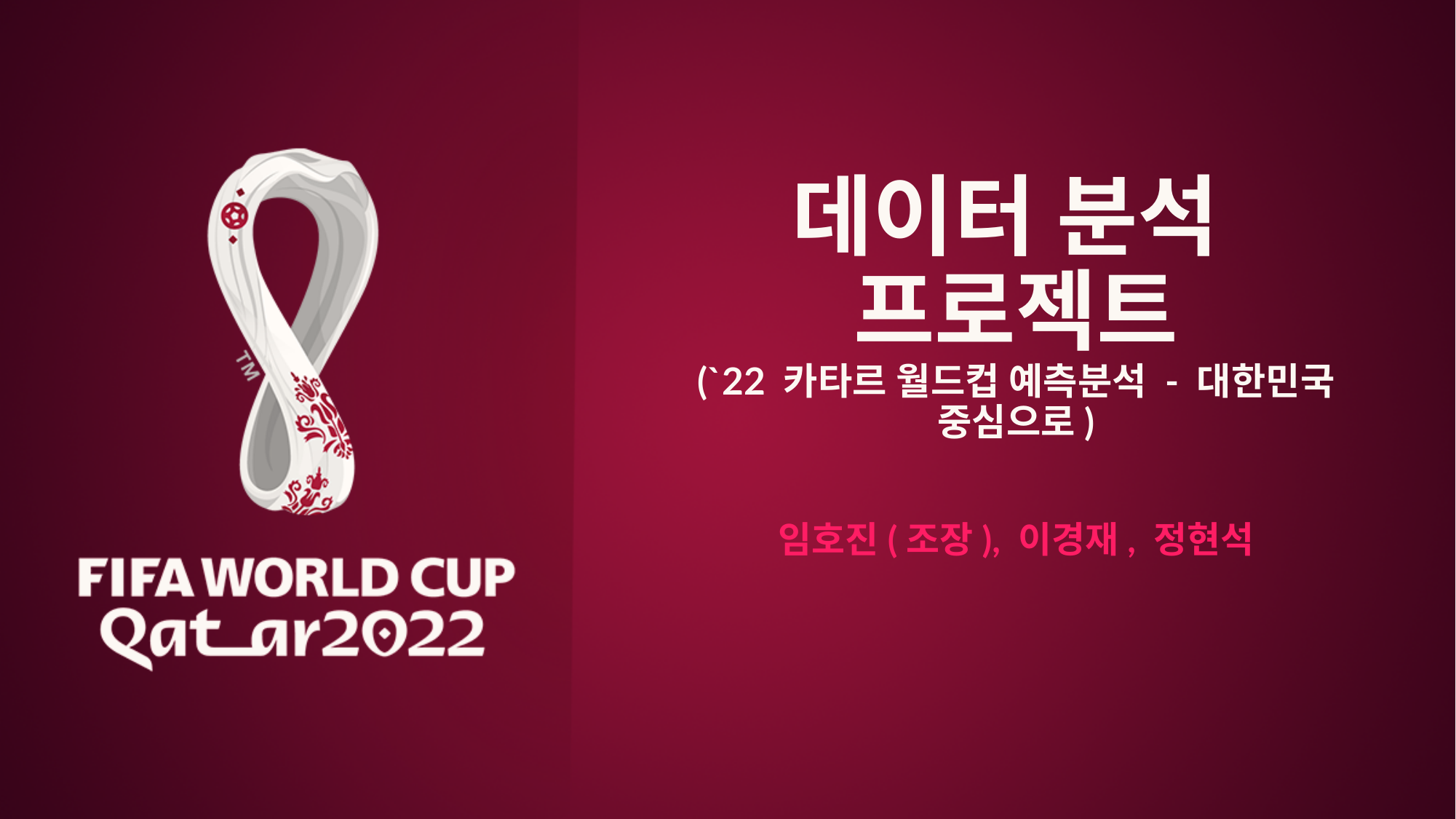

# 데이터 분석 프로젝트
(`22 카타르 월드컵 예측분석 - 대한민국 중심으로)

임호진(조장), 이경재, 정현석